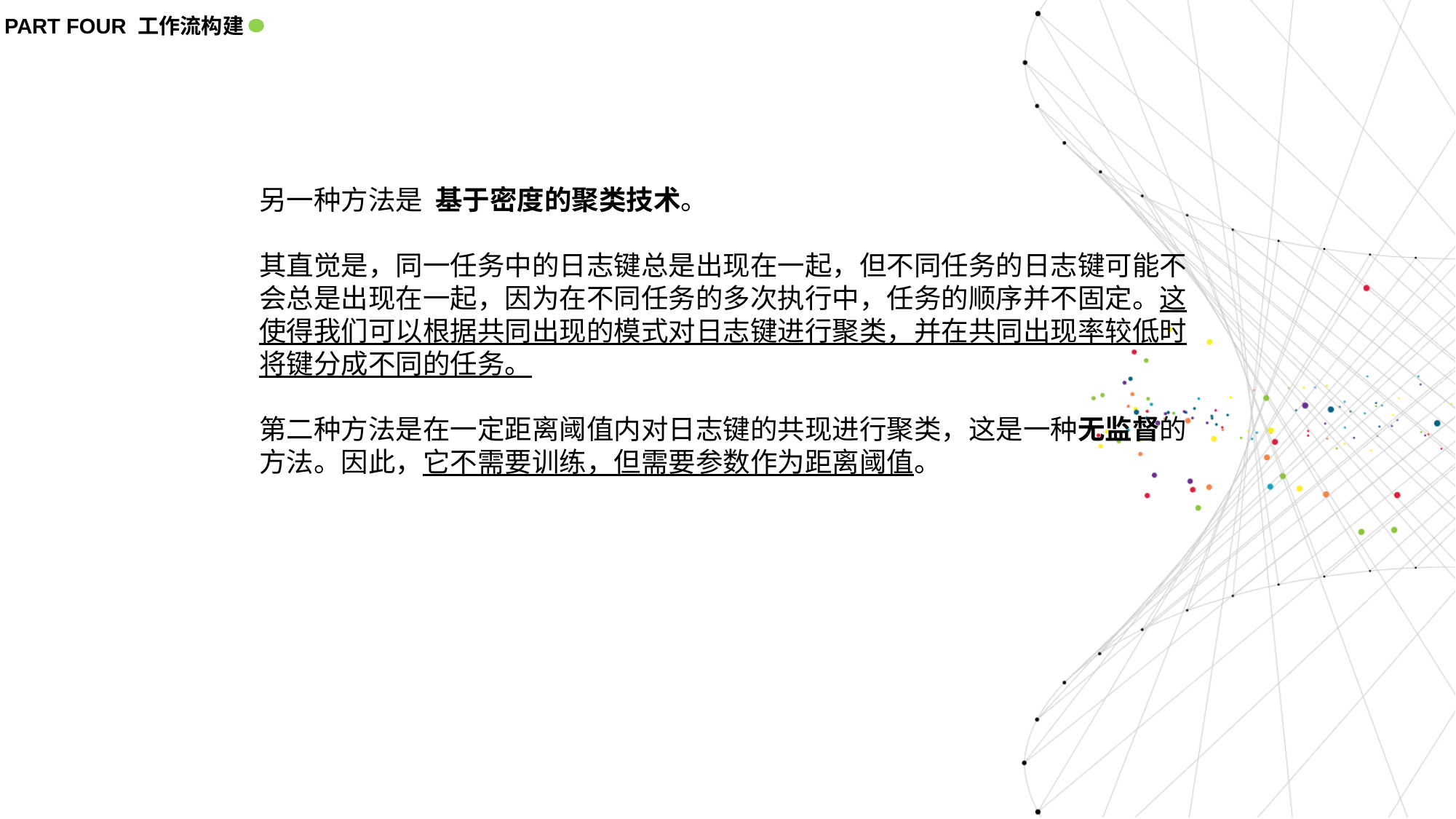

PART FOUR 工作流构建

另一种方法是  基于密度的聚类技术。

其直觉是，同一任务中的日志键总是出现在一起，但不同任务的日志键可能不会总是出现在一起，因为在不同任务的多次执行中，任务的顺序并不固定。这使得我们可以根据共同出现的模式对日志键进行聚类，并在共同出现率较低时将键分成不同的任务。

第二种方法是在一定距离阈值内对日志键的共现进行聚类，这是一种无监督的方法。因此，它不需要训练，但需要参数作为距离阈值。